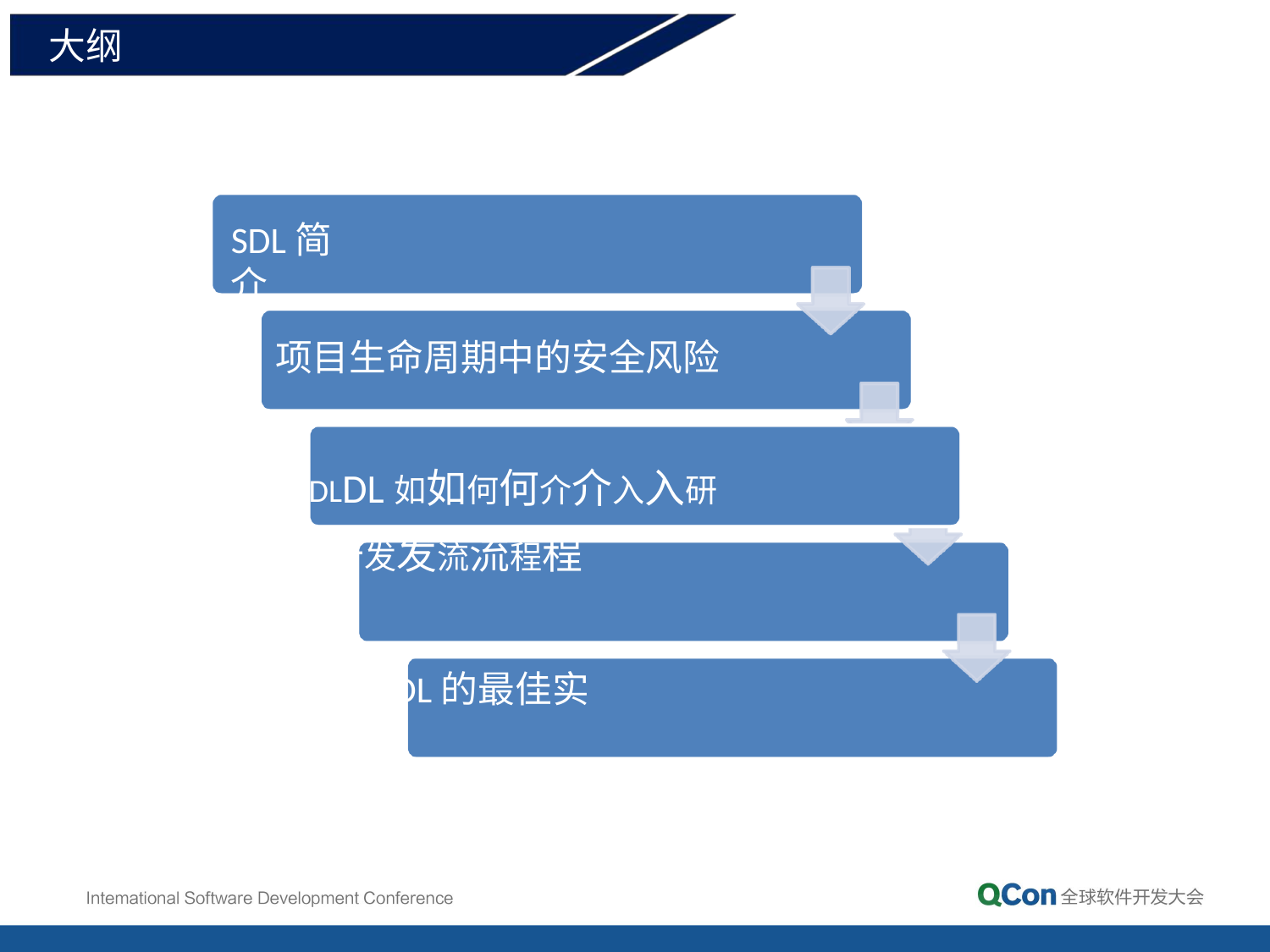

大纲

# SDL简介
项目生命周期中的安全风险

SSDLDL如如何何介介入入研研发发流流程程
SDL的最佳实践  Q&A